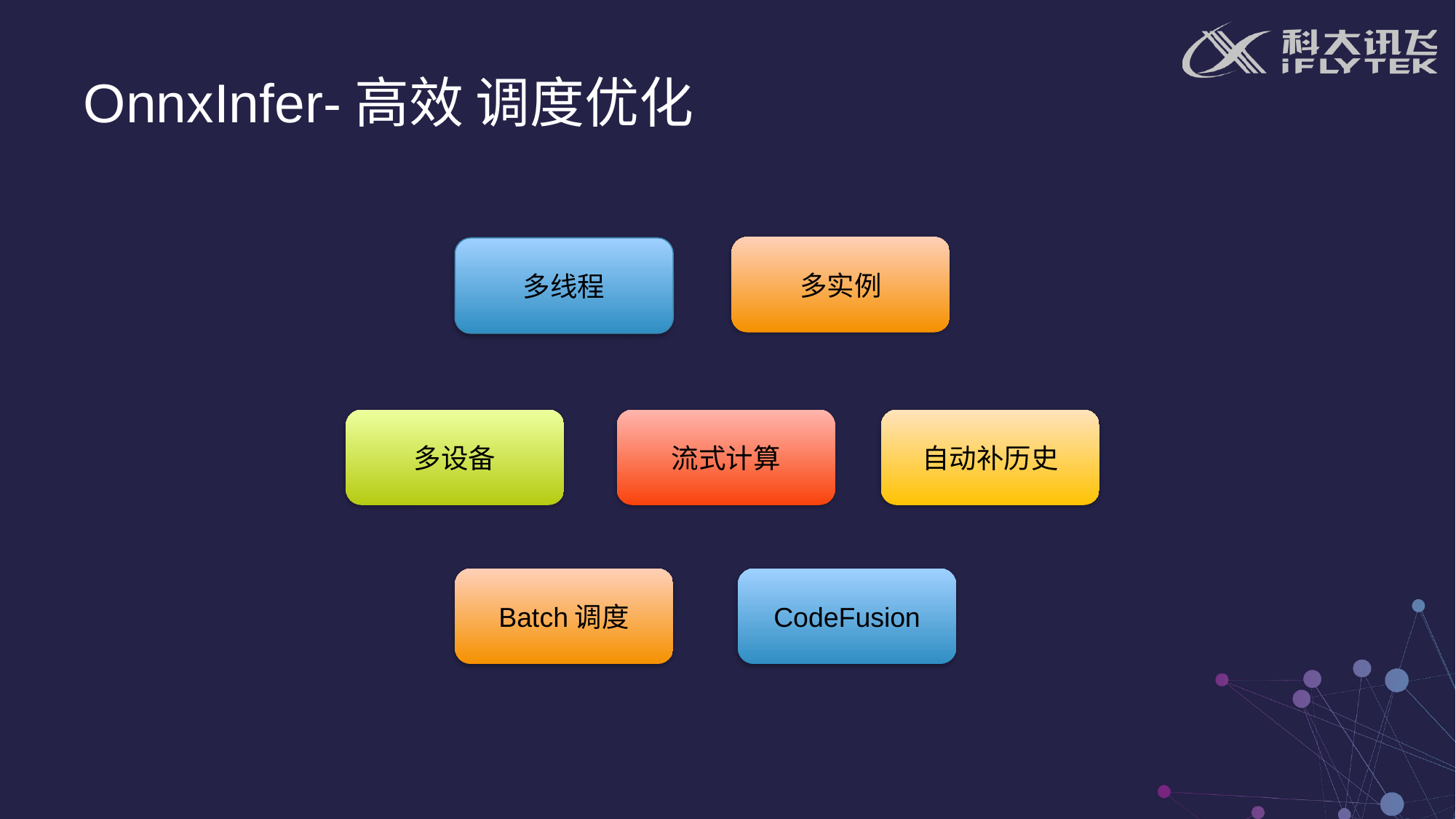

# OnnxInfer-高效 调度优化
多实例
多线程
多设备
流式计算
自动补历史
CodeFusion
Batch调度